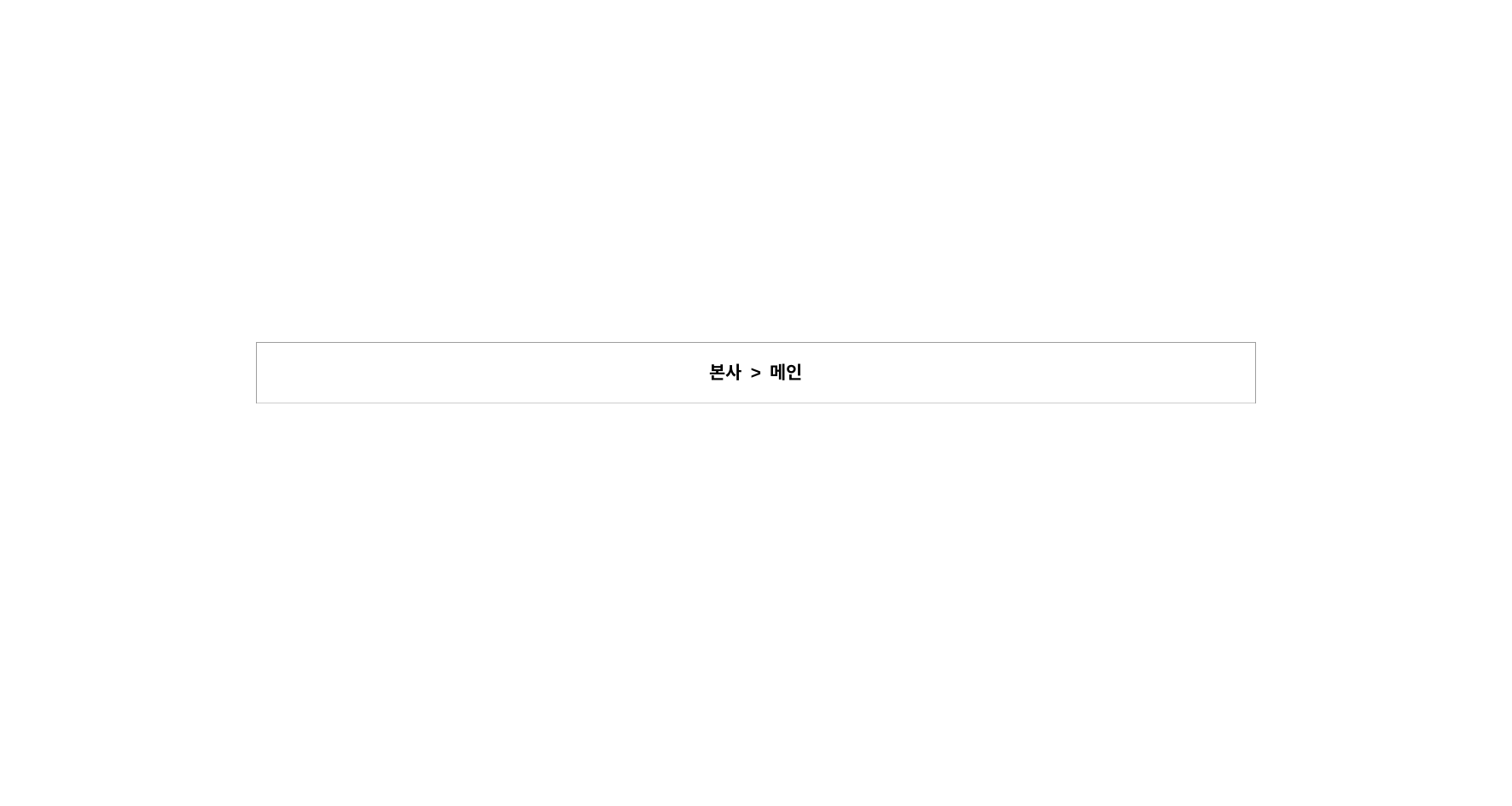

| 본사 > 메인 |
| --- |